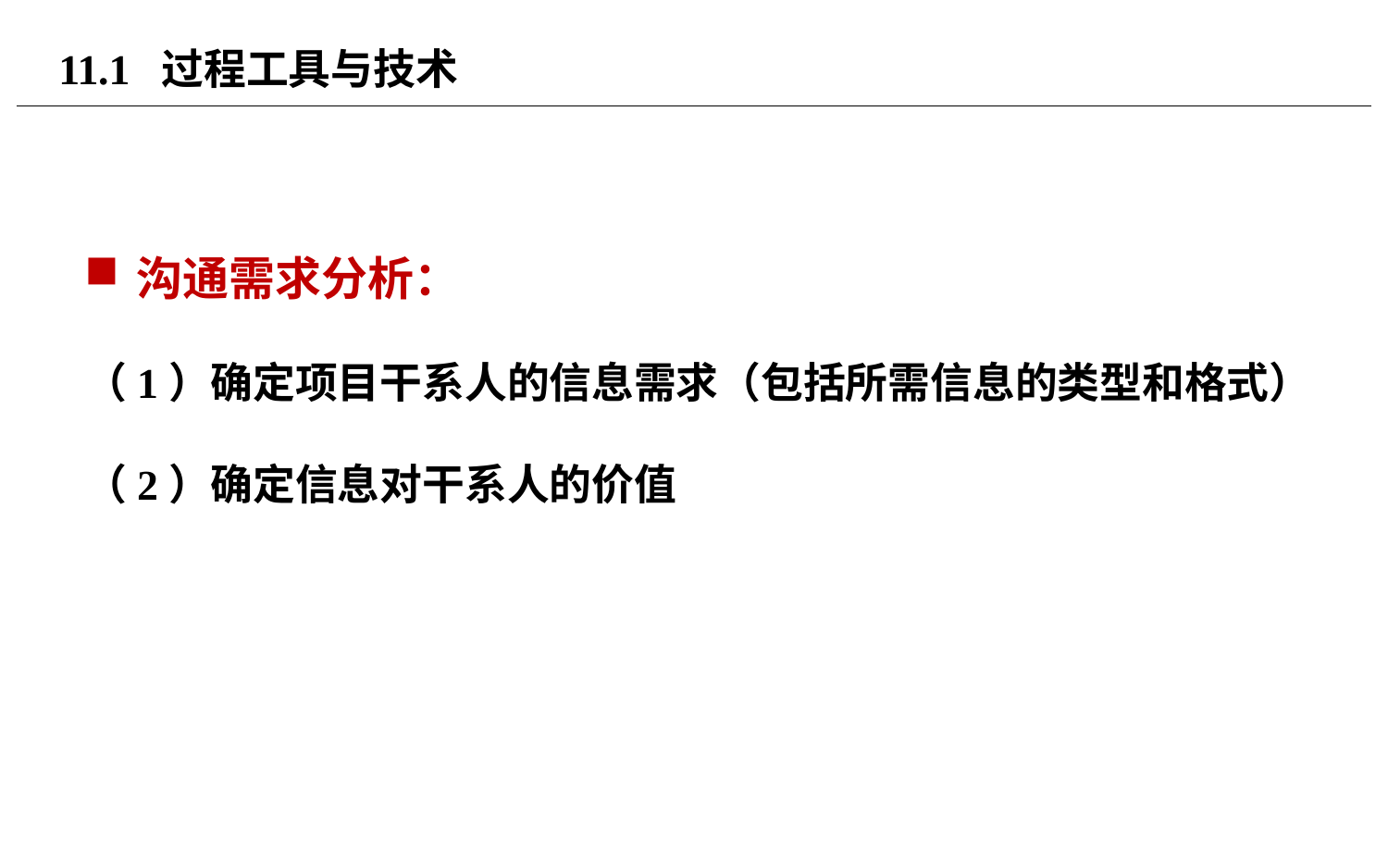

# 11.1  过程工具与技术
沟通需求分析：
（1）确定项目干系人的信息需求（包括所需信息的类型和格式）
（2）确定信息对干系人的价值